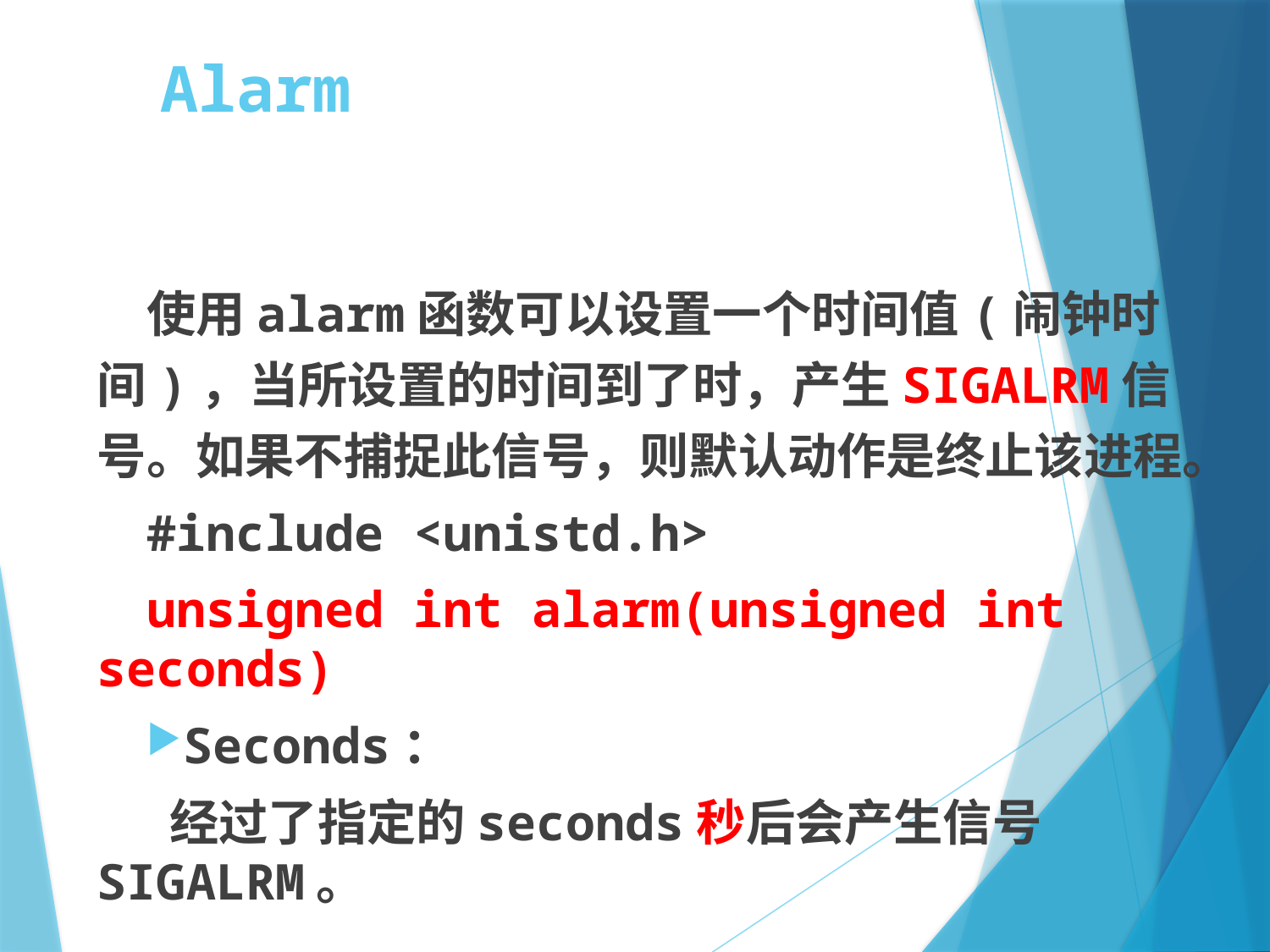

# Alarm
使用alarm函数可以设置一个时间值(闹钟时间)，当所设置的时间到了时，产生SIGALRM信号。如果不捕捉此信号，则默认动作是终止该进程。
#include <unistd.h>
unsigned int alarm(unsigned int seconds)
Seconds：
 经过了指定的seconds秒后会产生信号SIGALRM。